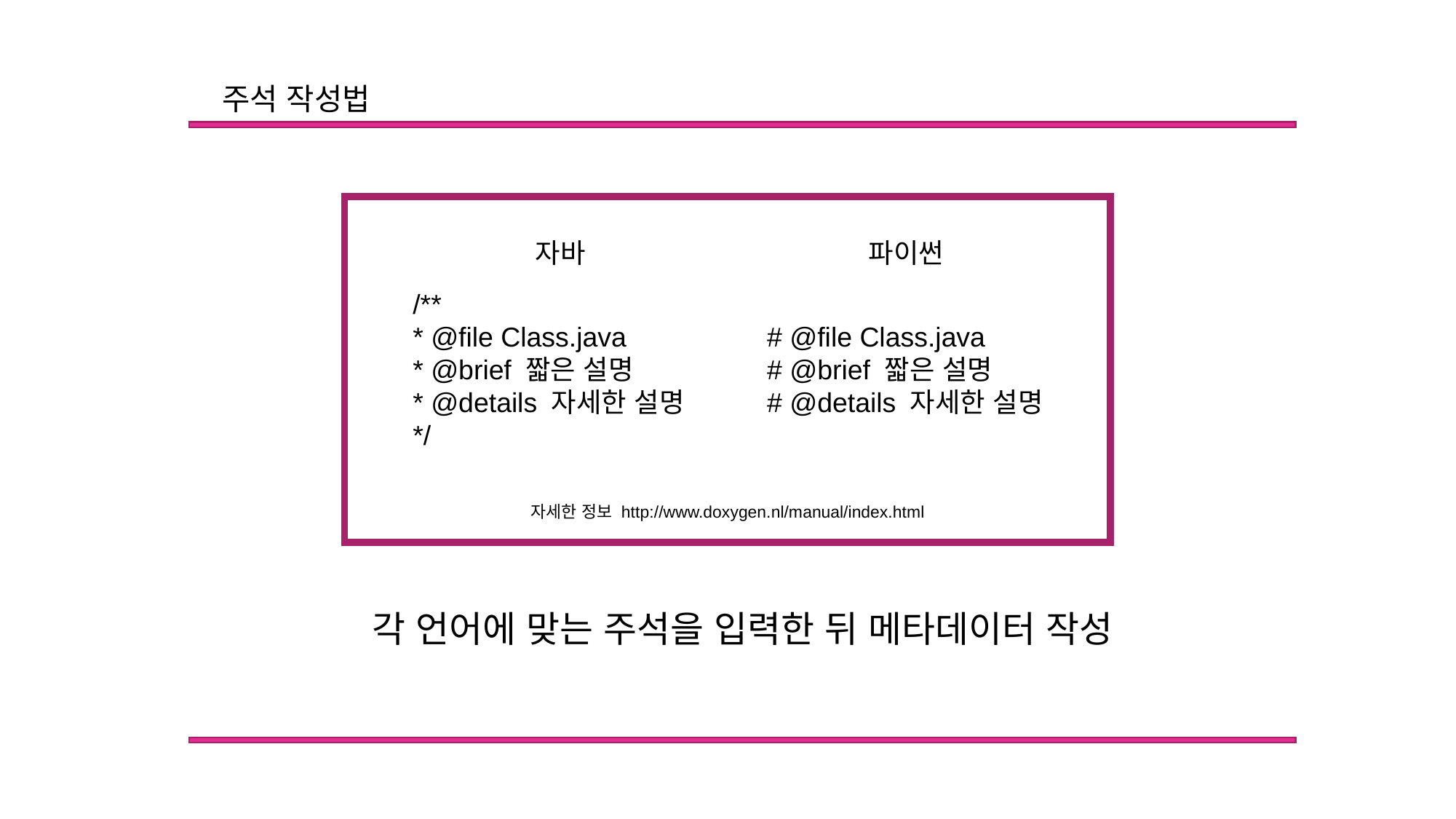

주석 작성법

자바
파이썬
/**
* @file Class.java
* @brief 짧은 설명
* @details 자세한 설명
*/

# @file Class.java
# @brief 짧은 설명
# @details 자세한 설명

자세한 정보 http://www.doxygen.nl/manual/index.html
각 언어에 맞는 주석을 입력한 뒤 메타데이터 작성